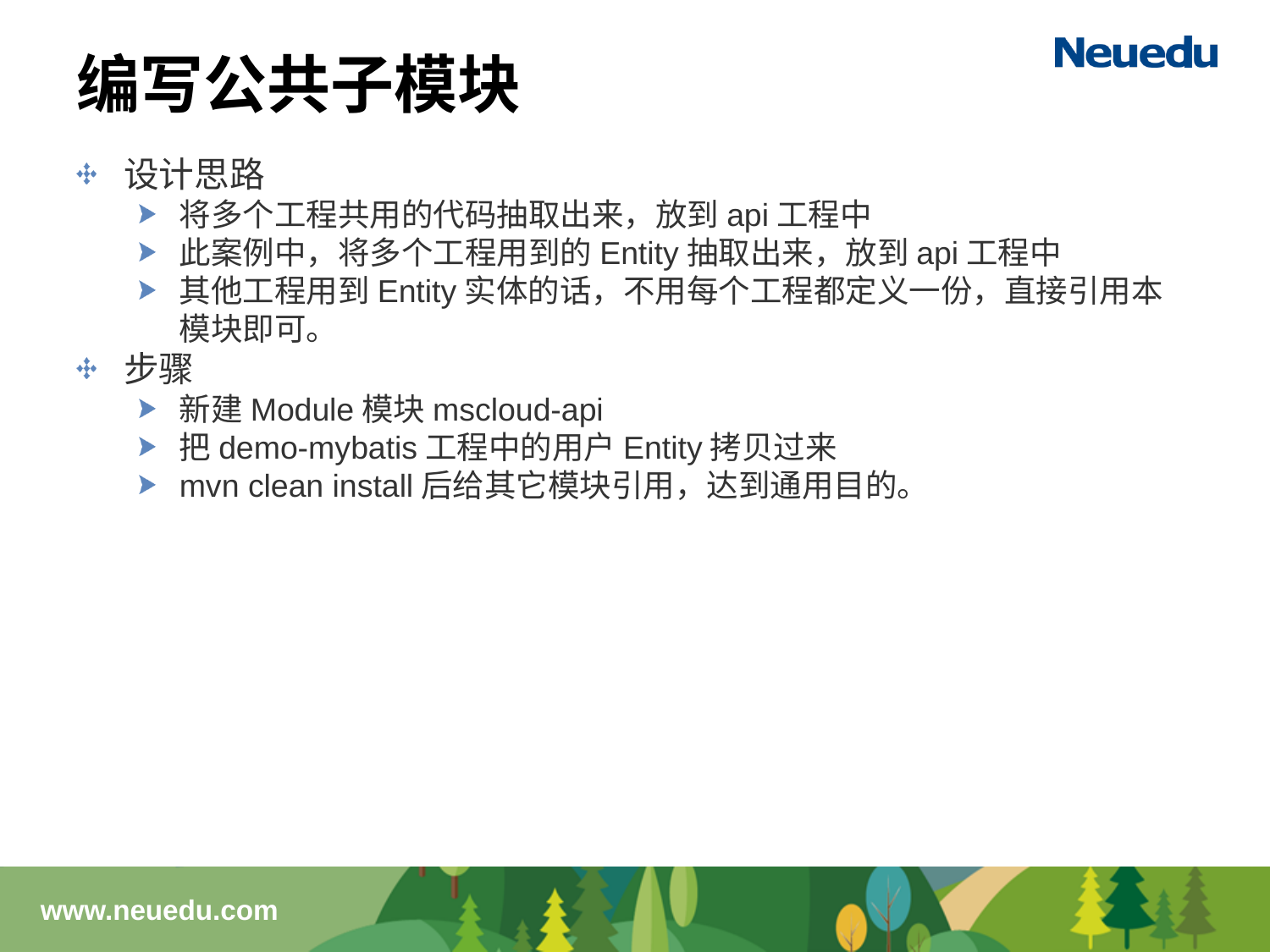

# 编写公共子模块
设计思路
将多个工程共用的代码抽取出来，放到api工程中
此案例中，将多个工程用到的Entity抽取出来，放到api工程中
其他工程用到Entity实体的话，不用每个工程都定义一份，直接引用本模块即可。
步骤
新建Module模块mscloud-api
把demo-mybatis工程中的用户Entity拷贝过来
mvn clean install后给其它模块引用，达到通用目的。